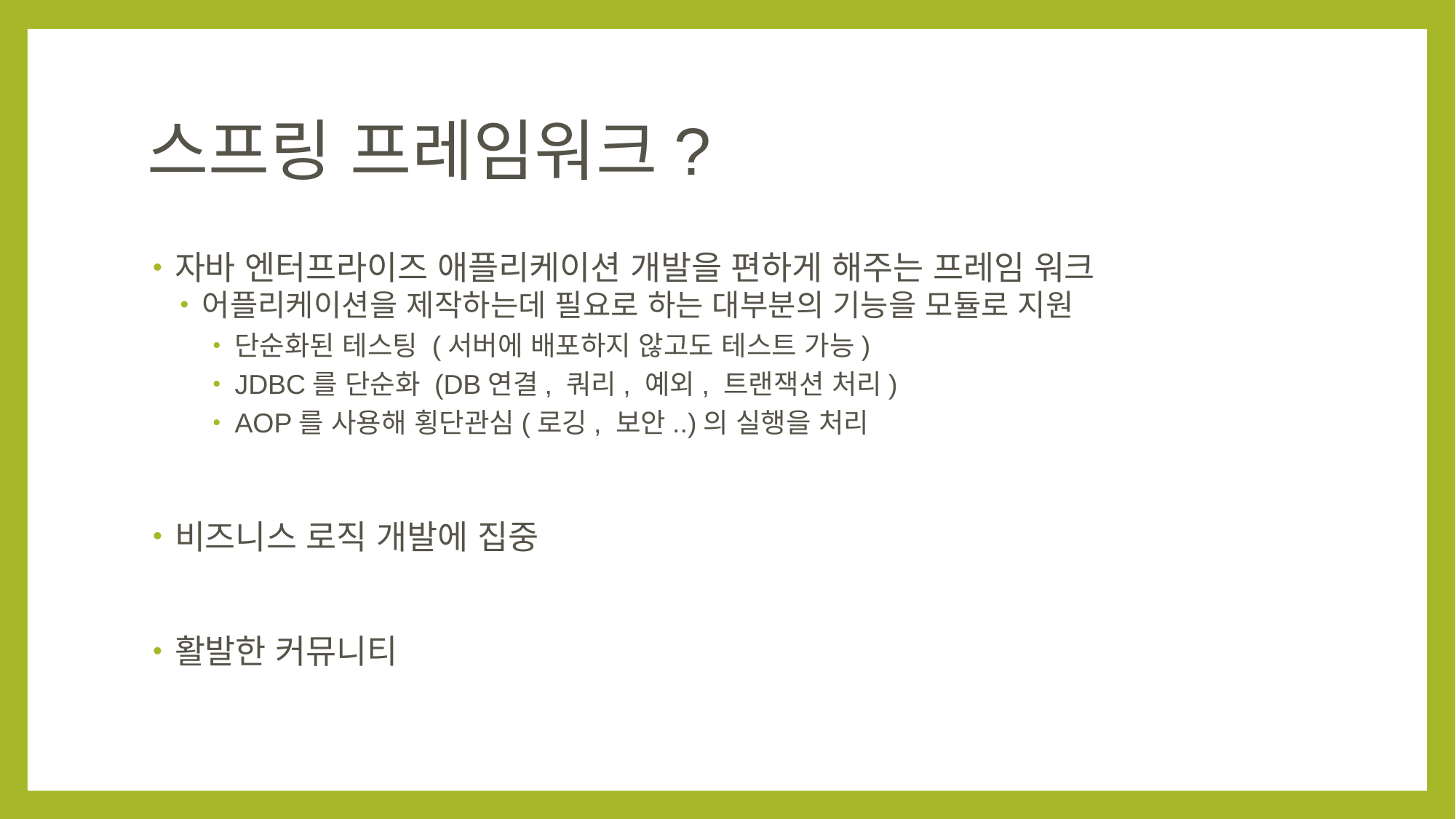

# 스프링 프레임워크?
자바 엔터프라이즈 애플리케이션 개발을 편하게 해주는 프레임 워크
어플리케이션을 제작하는데 필요로 하는 대부분의 기능을 모듈로 지원
단순화된 테스팅 (서버에 배포하지 않고도 테스트 가능)
JDBC를 단순화 (DB연결, 쿼리, 예외, 트랜잭션 처리)
AOP를 사용해 횡단관심(로깅, 보안..)의 실행을 처리

비즈니스 로직 개발에 집중

활발한 커뮤니티